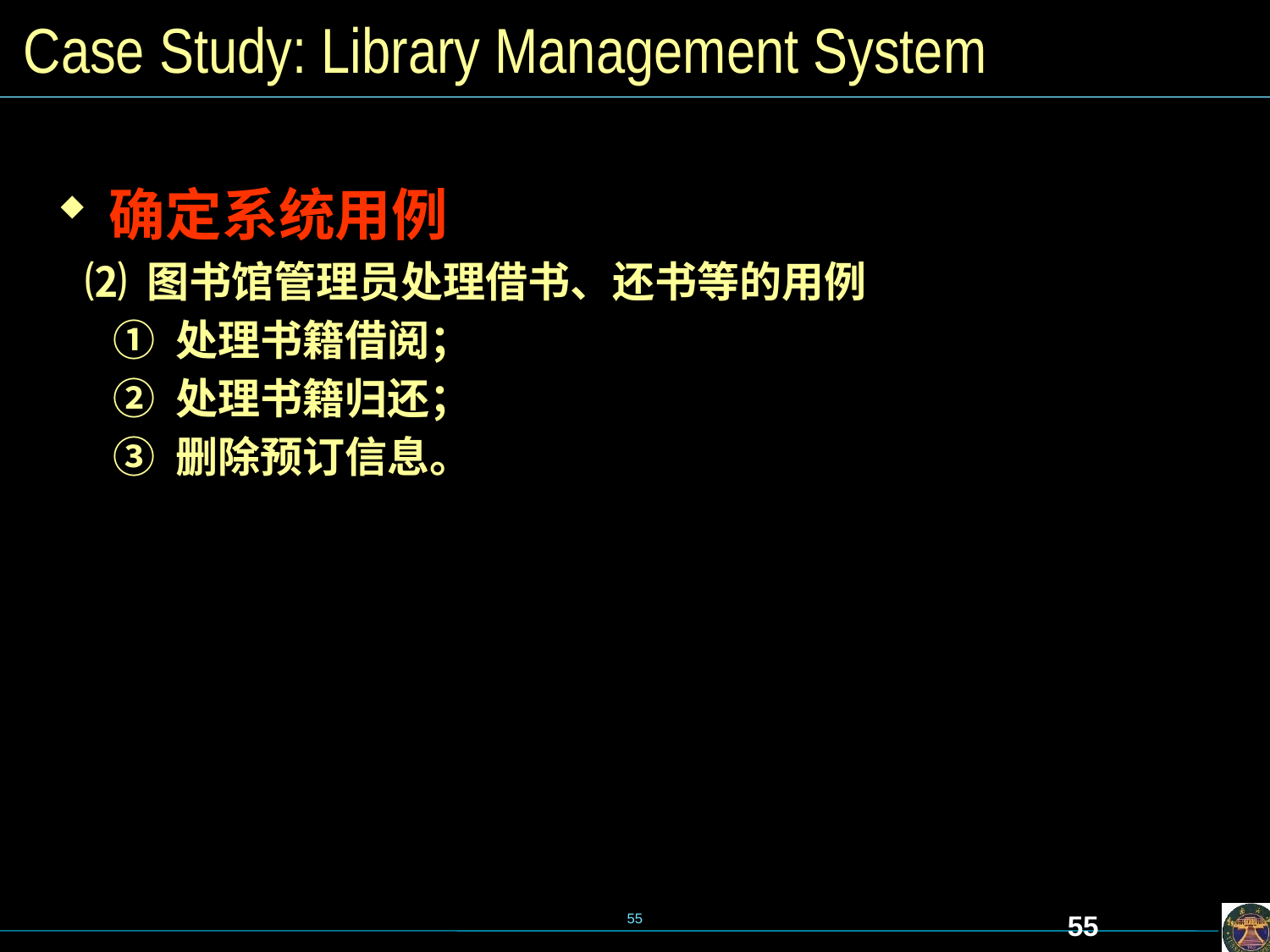

# Case Study: Library Management System
确定系统用例
   ⑵ 图书馆管理员处理借书、还书等的用例
      ① 处理书籍借阅；
      ② 处理书籍归还；
      ③ 删除预订信息。
55